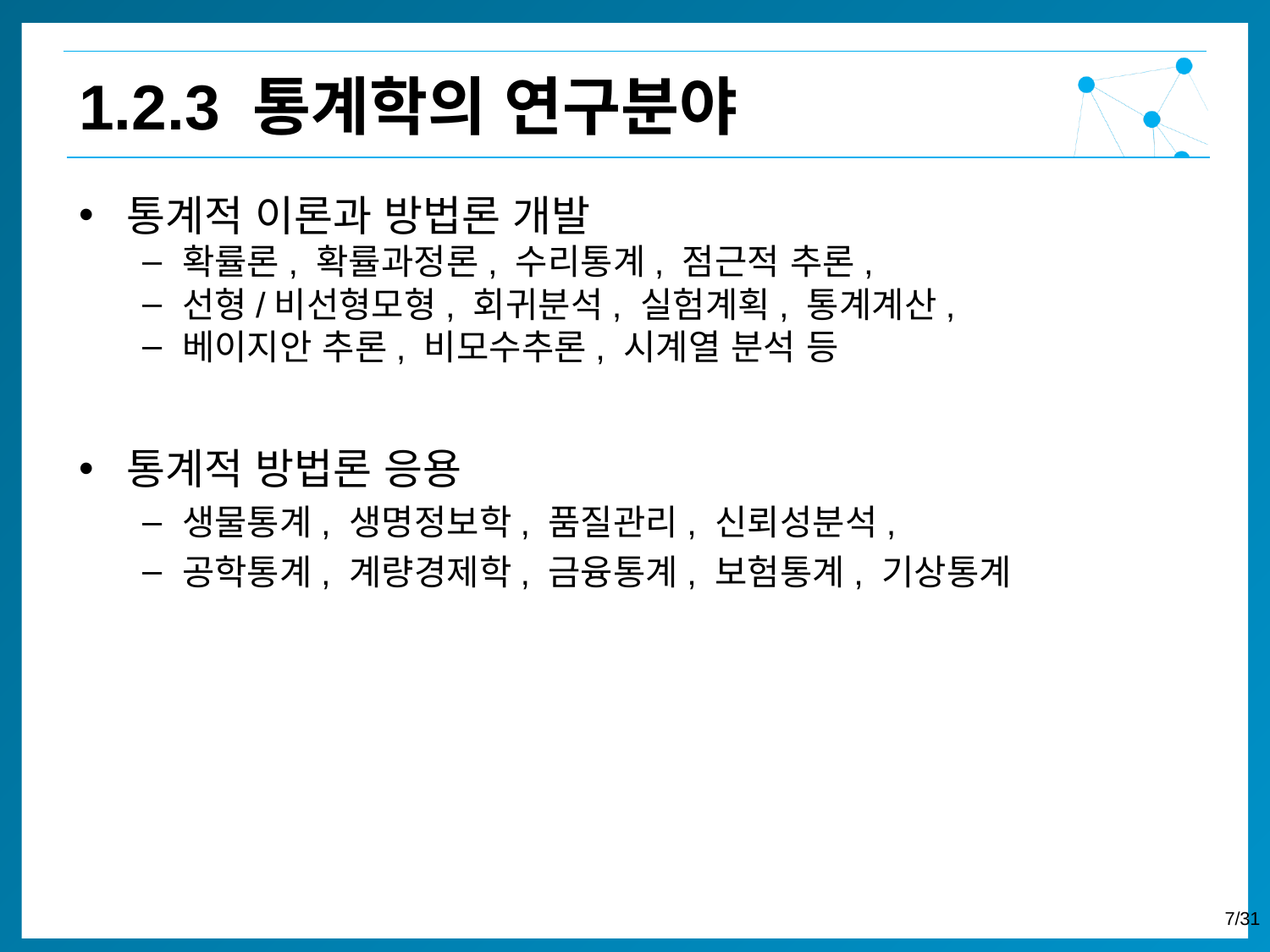

1.2.3 통계학의 연구분야
통계적 이론과 방법론 개발
확률론, 확률과정론, 수리통계, 점근적 추론,
선형/비선형모형, 회귀분석, 실험계획, 통계계산,
베이지안 추론, 비모수추론, 시계열 분석 등

통계적 방법론 응용
생물통계, 생명정보학, 품질관리, 신뢰성분석,
공학통계, 계량경제학, 금융통계, 보험통계, 기상통계